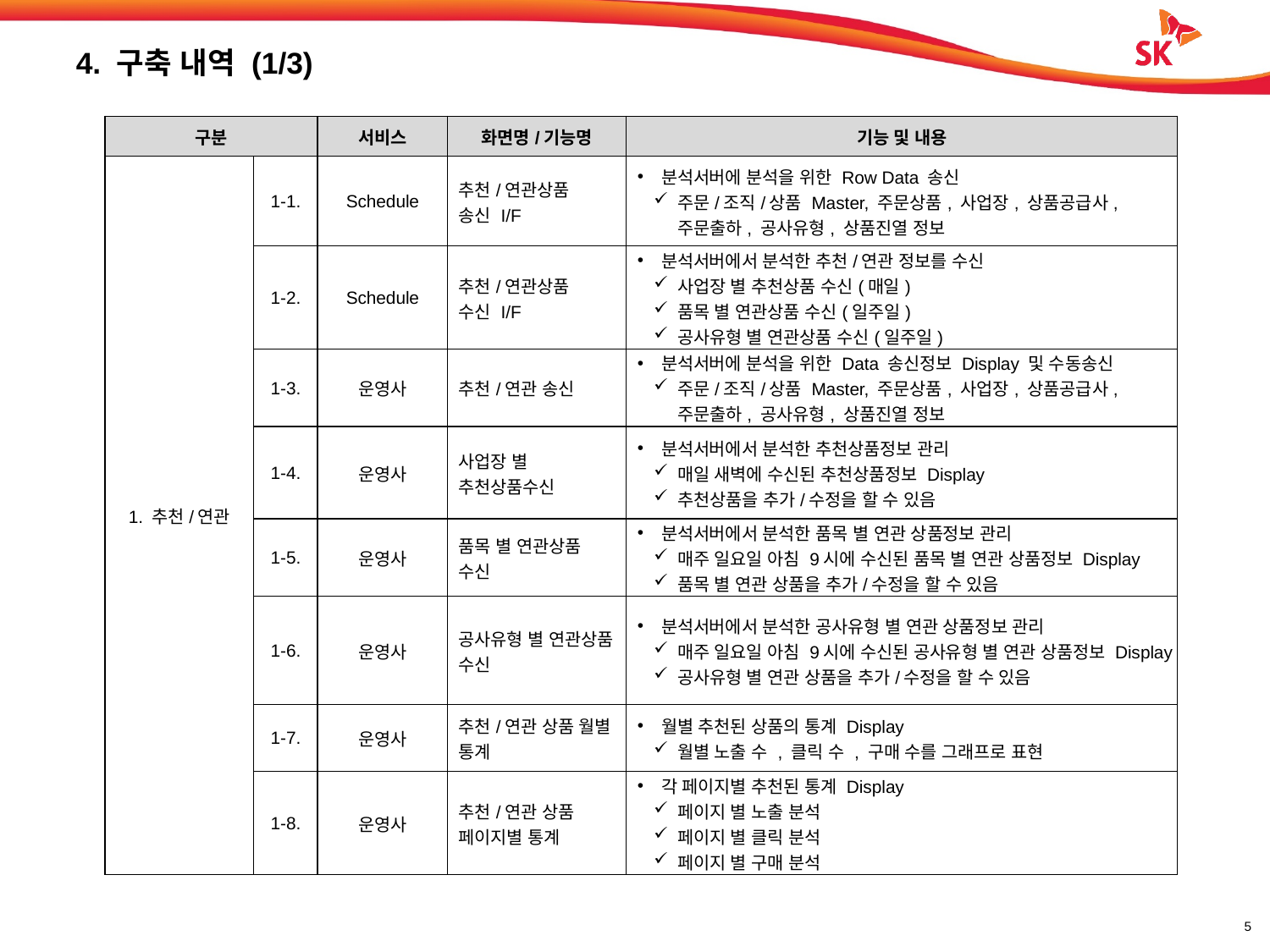

# 4. 구축 내역 (1/3)
| 구분 |  | 서비스 | 화면명/기능명 | 기능 및 내용 |
| --- | --- | --- | --- | --- |
| 1. 추천/연관 | 1-1. | Schedule | 추천/연관상품 송신 I/F | 분석서버에 분석을 위한 Row Data 송신 주문/조직/상품 Master, 주문상품, 사업장, 상품공급사, 주문출하, 공사유형, 상품진열 정보 |
|  | 1-2. | Schedule | 추천/연관상품 수신 I/F | 분석서버에서 분석한 추천/연관 정보를 수신 사업장 별 추천상품 수신(매일) 품목 별 연관상품 수신(일주일) 공사유형 별 연관상품 수신(일주일) |
|  | 1-3. | 운영사 | 추천/연관 송신 | 분석서버에 분석을 위한 Data 송신정보 Display 및 수동송신 주문/조직/상품 Master, 주문상품, 사업장, 상품공급사, 주문출하, 공사유형, 상품진열 정보 |
|  | 1-4. | 운영사 | 사업장 별 추천상품수신 | 분석서버에서 분석한 추천상품정보 관리 매일 새벽에 수신된 추천상품정보 Display 추천상품을 추가/수정을 할 수 있음 |
|  | 1-5. | 운영사 | 품목 별 연관상품 수신 | 분석서버에서 분석한 품목 별 연관 상품정보 관리 매주 일요일 아침 9시에 수신된 품목 별 연관 상품정보 Display 품목 별 연관 상품을 추가/수정을 할 수 있음 |
|  | 1-6. | 운영사 | 공사유형 별 연관상품 수신 | 분석서버에서 분석한 공사유형 별 연관 상품정보 관리 매주 일요일 아침 9시에 수신된 공사유형 별 연관 상품정보 Display 공사유형 별 연관 상품을 추가/수정을 할 수 있음 |
|  | 1-7. | 운영사 | 추천/연관 상품 월별 통계 | 월별 추천된 상품의 통계 Display 월별 노출 수 , 클릭 수 , 구매 수를 그래프로 표현 |
|  | 1-8. | 운영사 | 추천/연관 상품 페이지별 통계 | 각 페이지별 추천된 통계 Display 페이지 별 노출 분석 페이지 별 클릭 분석 페이지 별 구매 분석 |